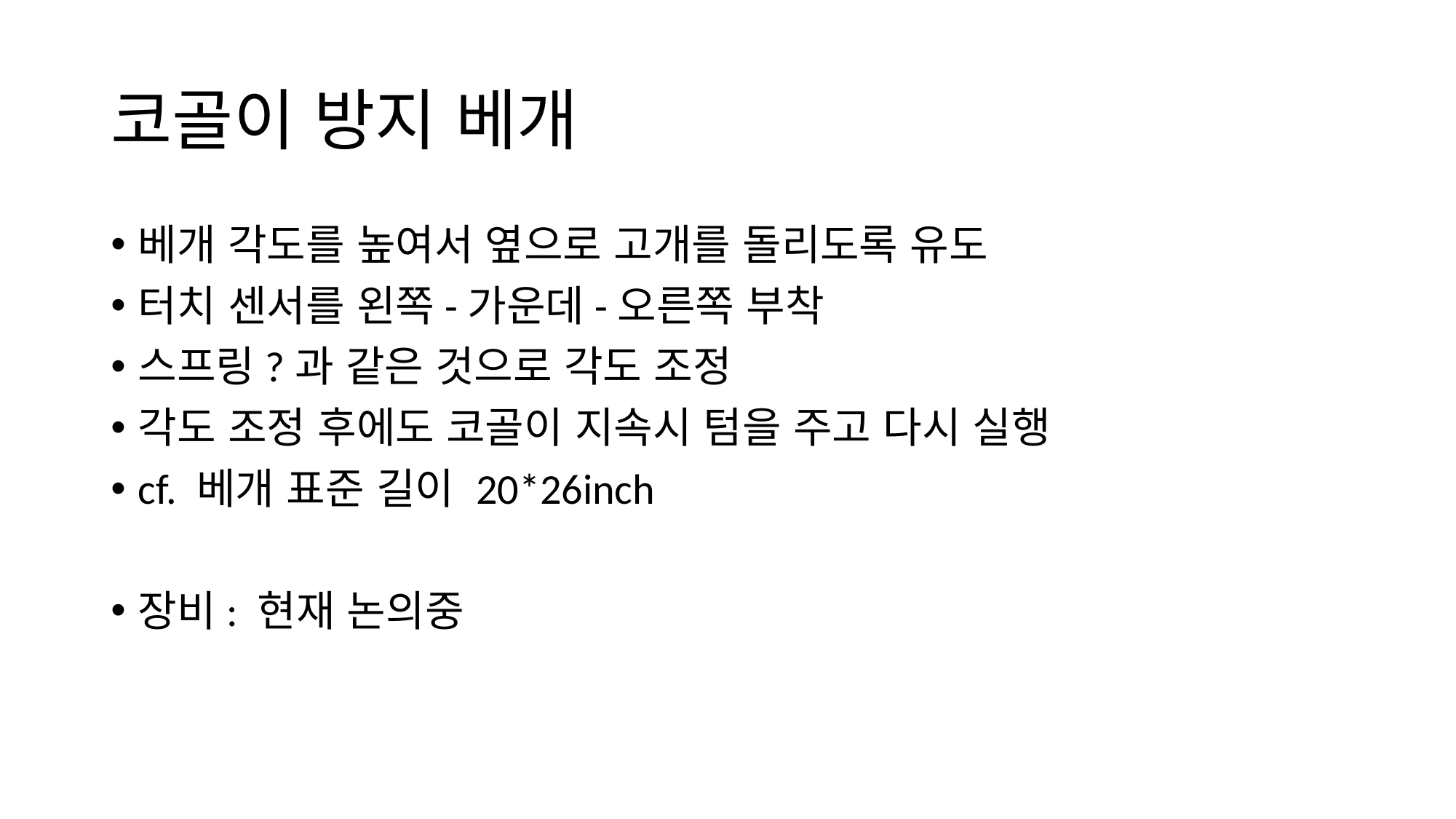

# 코골이 방지 베개
베개 각도를 높여서 옆으로 고개를 돌리도록 유도
터치 센서를 왼쪽-가운데-오른쪽 부착
스프링?과 같은 것으로 각도 조정
각도 조정 후에도 코골이 지속시 텀을 주고 다시 실행
cf. 베개 표준 길이 20*26inch

장비: 현재 논의중